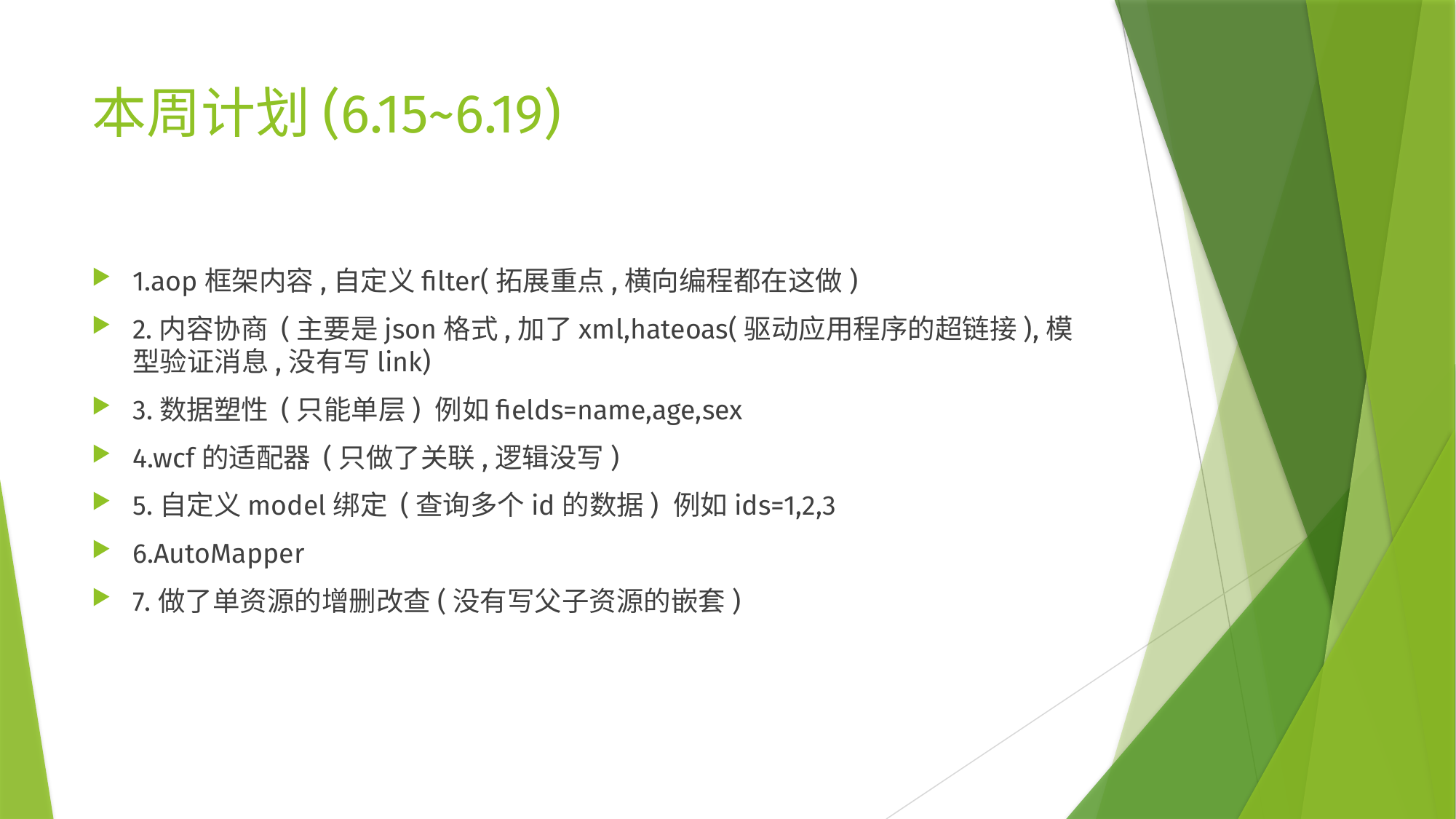

# 本周计划(6.15~6.19)
1.aop框架内容,自定义filter(拓展重点,横向编程都在这做)
2.内容协商 (主要是json格式,加了xml,hateoas(驱动应用程序的超链接),模型验证消息,没有写link)
3.数据塑性 (只能单层) 例如fields=name,age,sex
4.wcf的适配器 (只做了关联,逻辑没写)
5.自定义model绑定 (查询多个id的数据) 例如ids=1,2,3
6.AutoMapper
7.做了单资源的增删改查(没有写父子资源的嵌套)